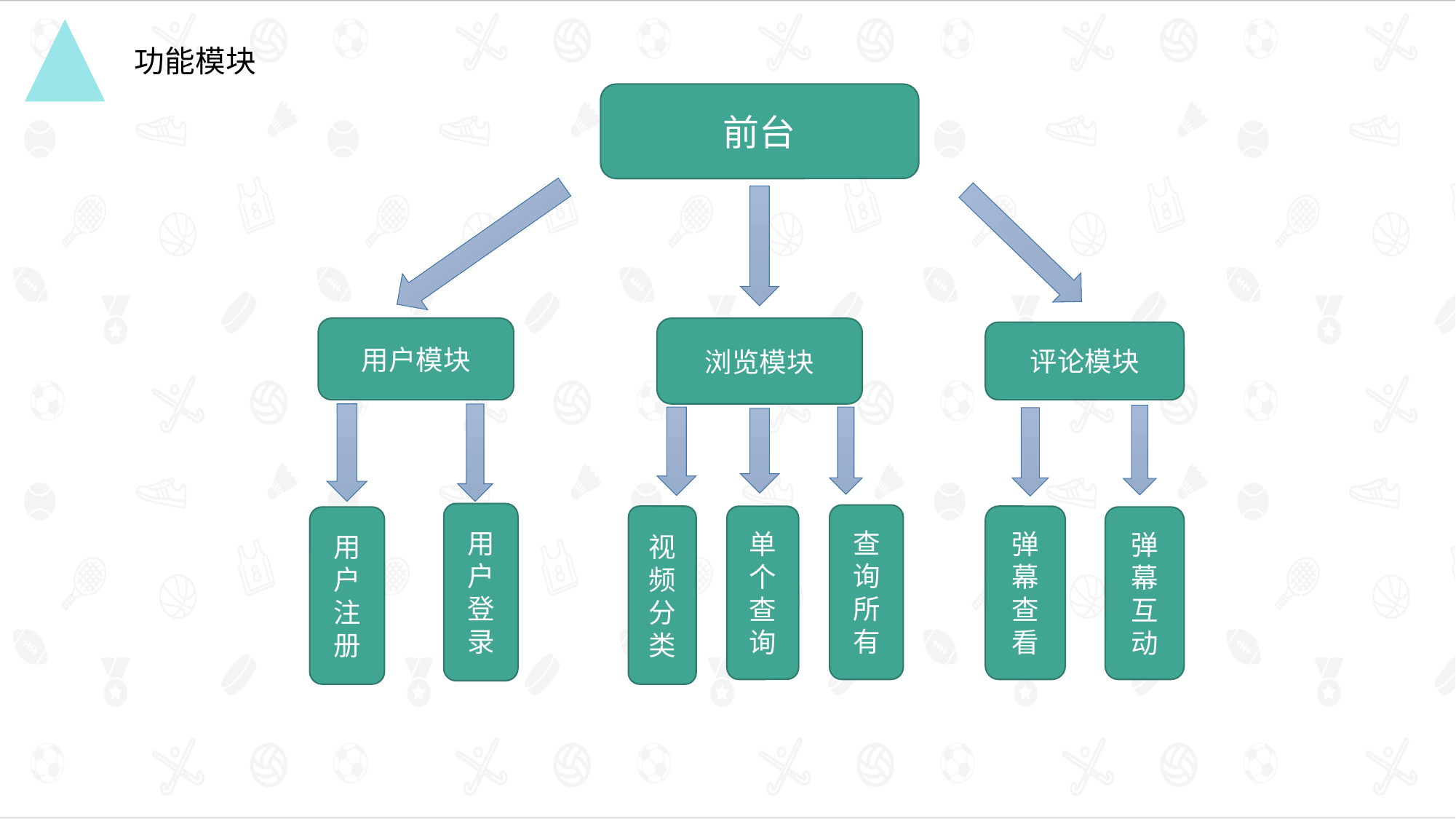

功能模块
前台

用户模块
浏览模块
评论模块

用户登录
查询所有
视频分类
单个查询
弹幕查看
弹幕互动
用户注册